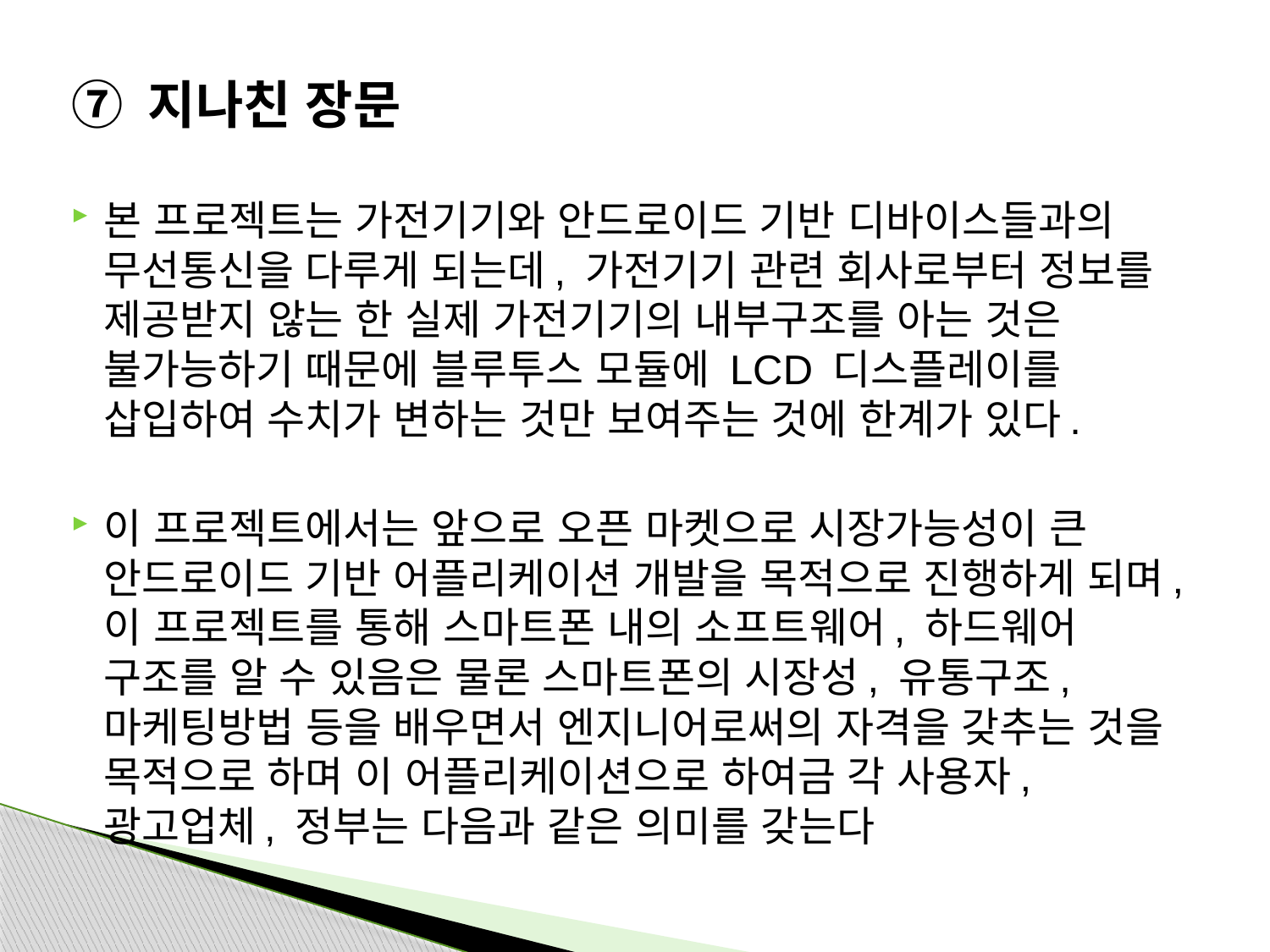

#
⑦ 지나친 장문

본 프로젝트는 가전기기와 안드로이드 기반 디바이스들과의 무선통신을 다루게 되는데, 가전기기 관련 회사로부터 정보를 제공받지 않는 한 실제 가전기기의 내부구조를 아는 것은 불가능하기 때문에 블루투스 모듈에 LCD 디스플레이를 삽입하여 수치가 변하는 것만 보여주는 것에 한계가 있다.

이 프로젝트에서는 앞으로 오픈 마켓으로 시장가능성이 큰 안드로이드 기반 어플리케이션 개발을 목적으로 진행하게 되며, 이 프로젝트를 통해 스마트폰 내의 소프트웨어, 하드웨어 구조를 알 수 있음은 물론 스마트폰의 시장성, 유통구조, 마케팅방법 등을 배우면서 엔지니어로써의 자격을 갖추는 것을 목적으로 하며 이 어플리케이션으로 하여금 각 사용자, 광고업체, 정부는 다음과 같은 의미를 갖는다